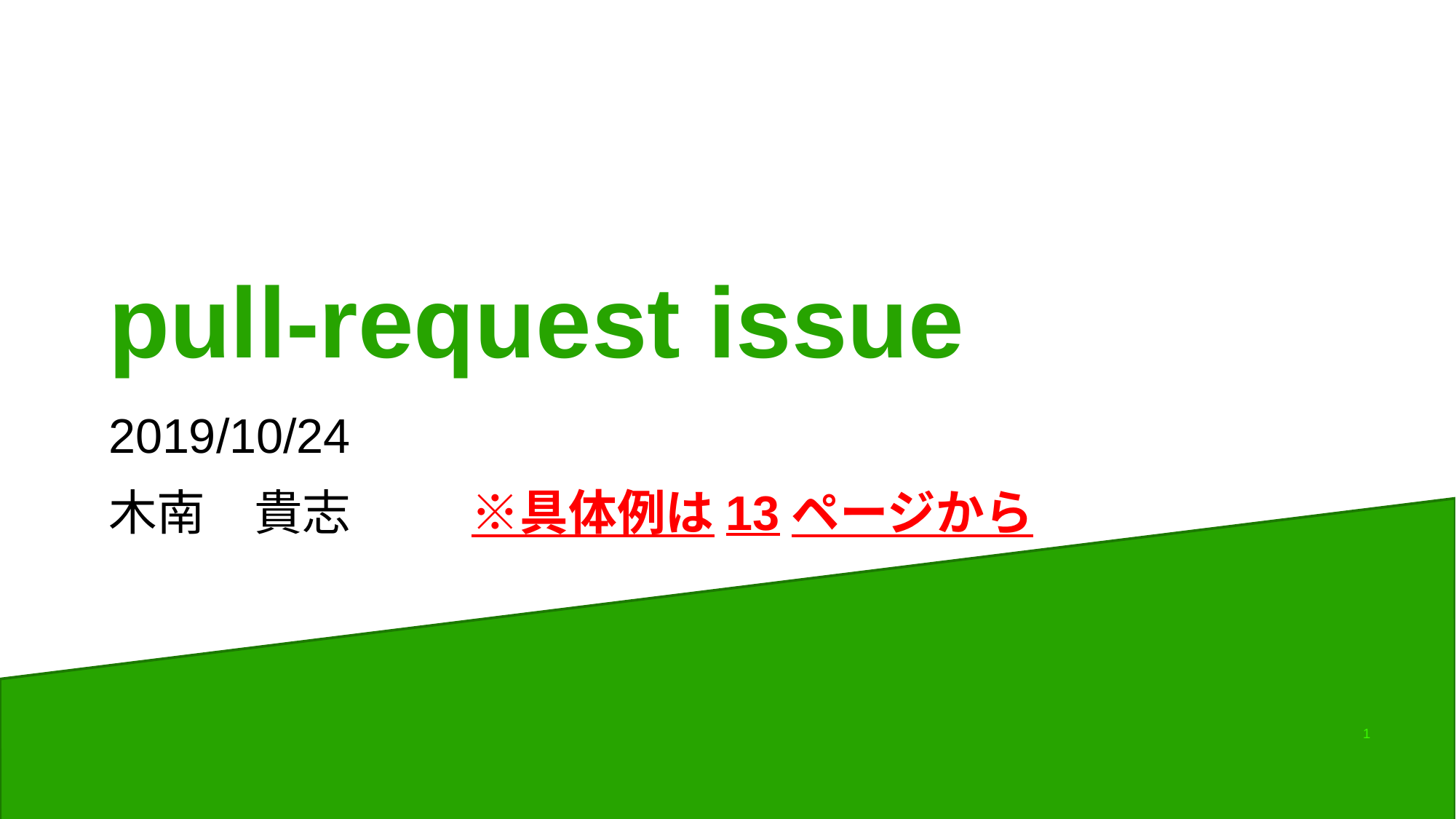

# pull-request issue
2019/10/24
木南　貴志           ※具体例は13ページから
1